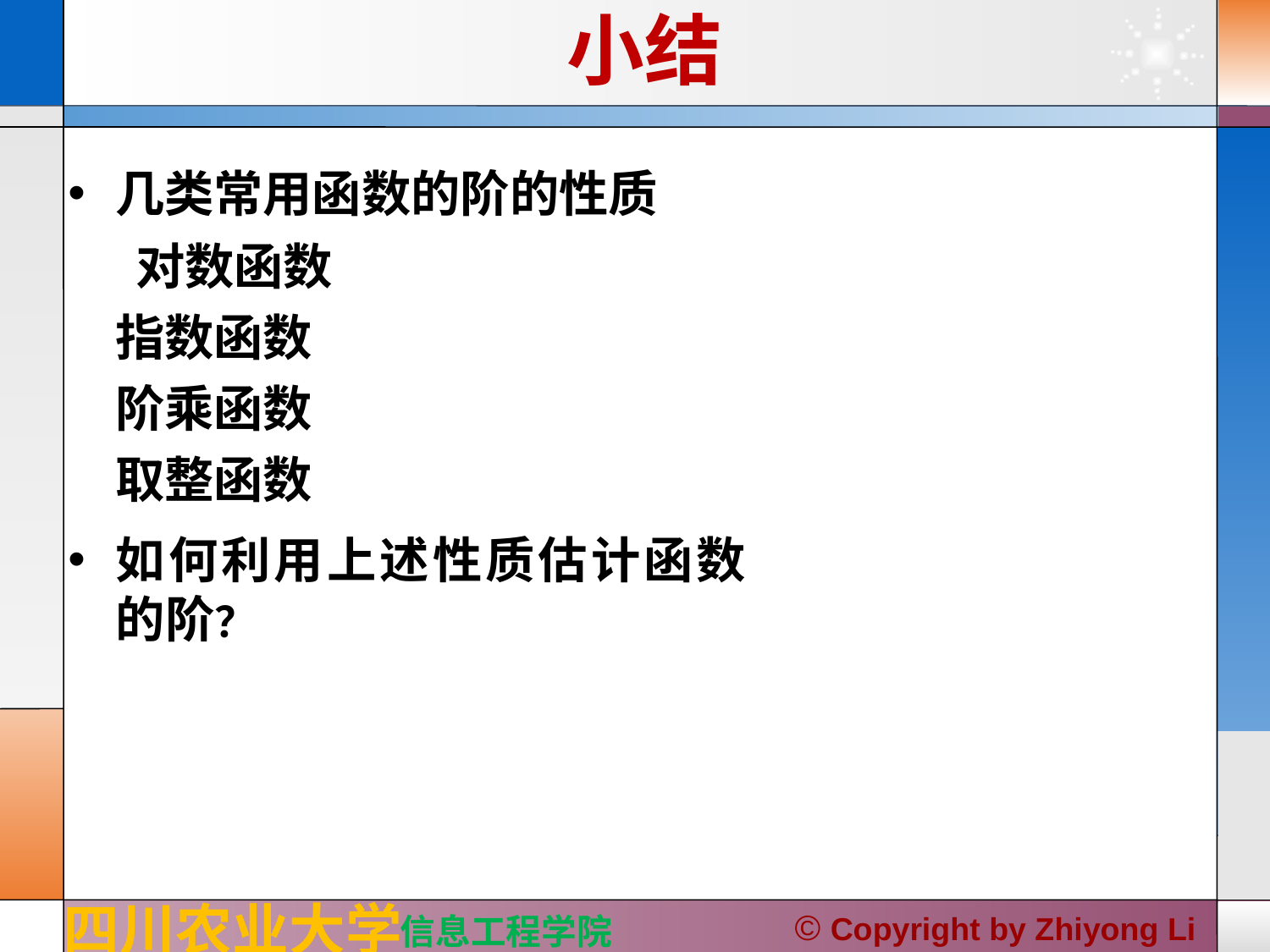

# 小结
几类常用函数的阶的性质
     对数函数
指数函数
阶乘函数
取整函数
如何利用上述性质估计函数的阶？